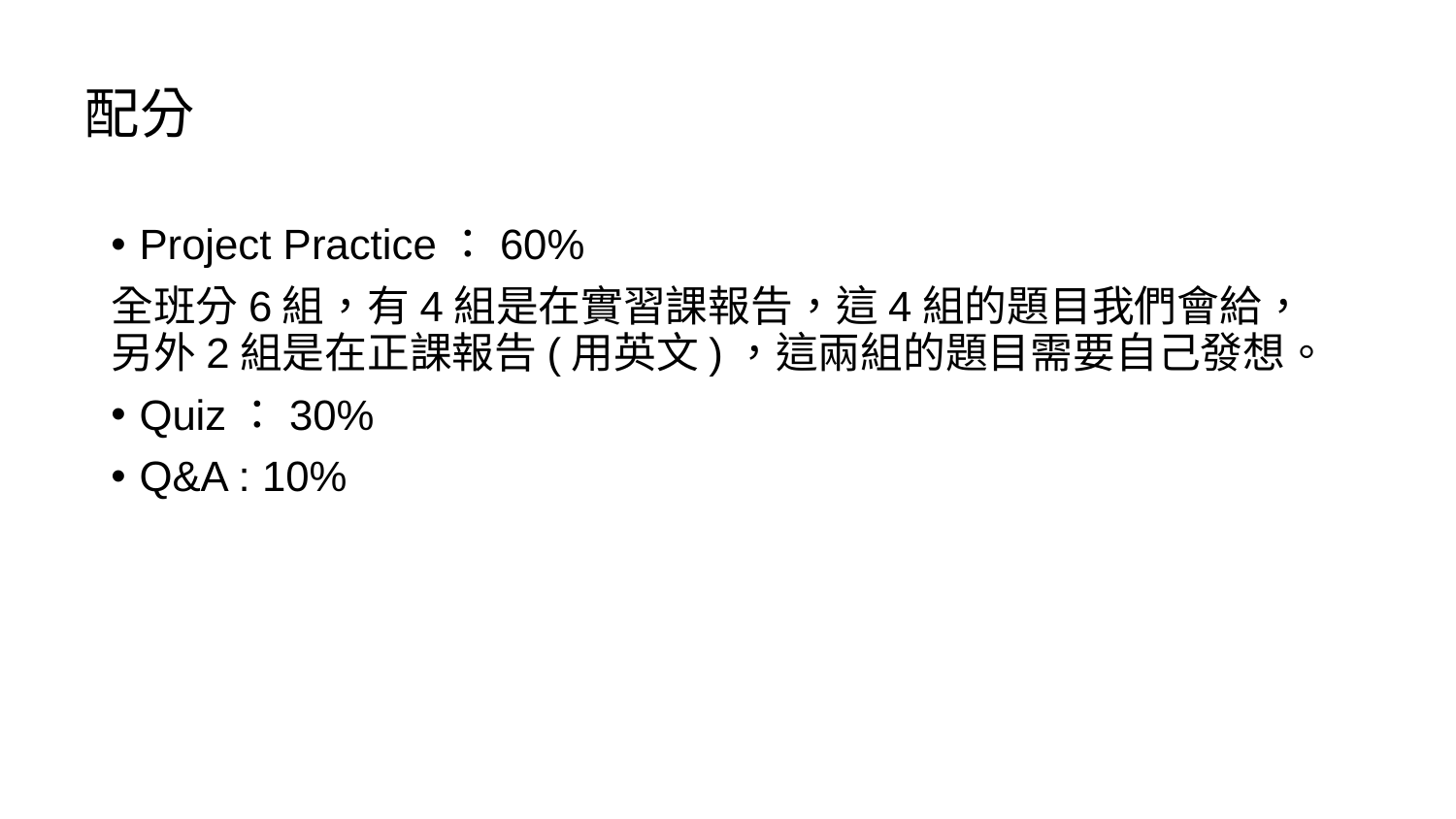

# 配分
Project Practice：60%
全班分6組，有4組是在實習課報告，這4組的題目我們會給，另外2組是在正課報告(用英文)，這兩組的題目需要自己發想。
Quiz：30%
Q&A : 10%